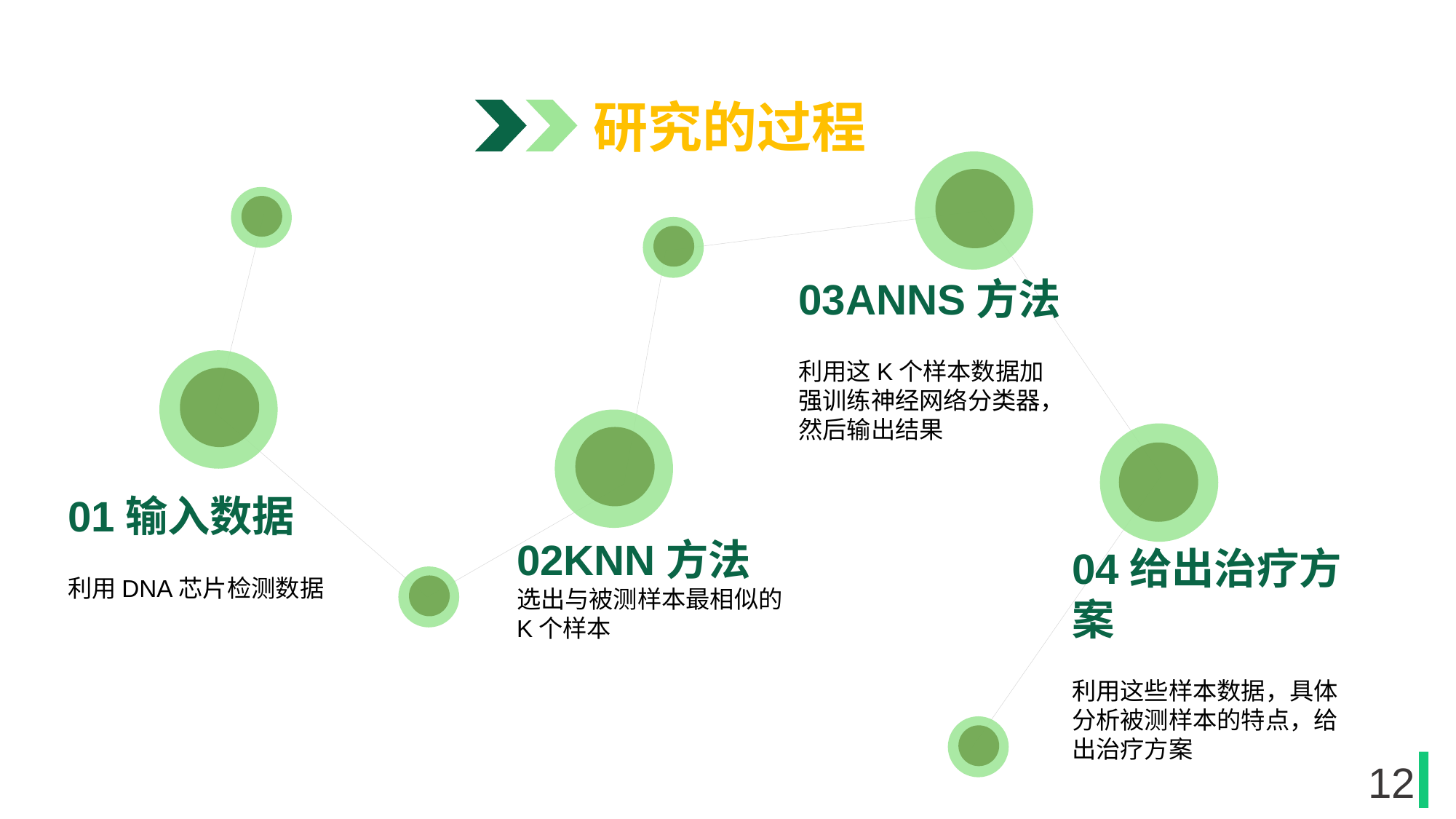

研究的过程

03ANNS方法

利用这K个样本数据加强训练神经网络分类器，然后输出结果

01输入数据

利用DNA芯片检测数据
02KNN方法
选出与被测样本最相似的K个样本
04给出治疗方案

利用这些样本数据，具体分析被测样本的特点，给出治疗方案

12